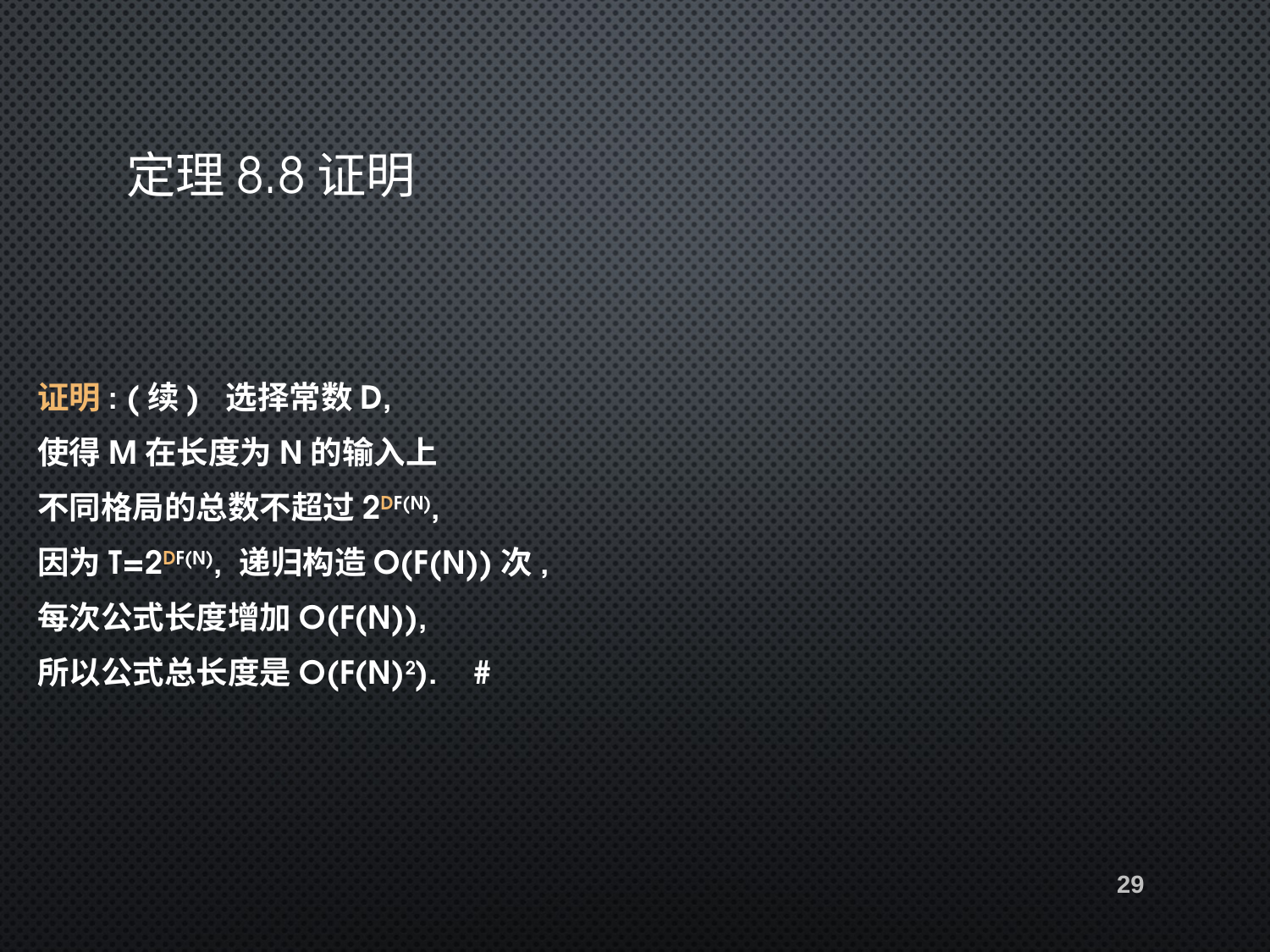

# 定理8.8证明
证明: (续)  选择常数d,
使得M在长度为n的输入上
不同格局的总数不超过2df(n),
因为t=2df(n), 递归构造O(f(n))次,
每次公式长度增加O(f(n)),
所以公式总长度是O(f(n)2).    #
29